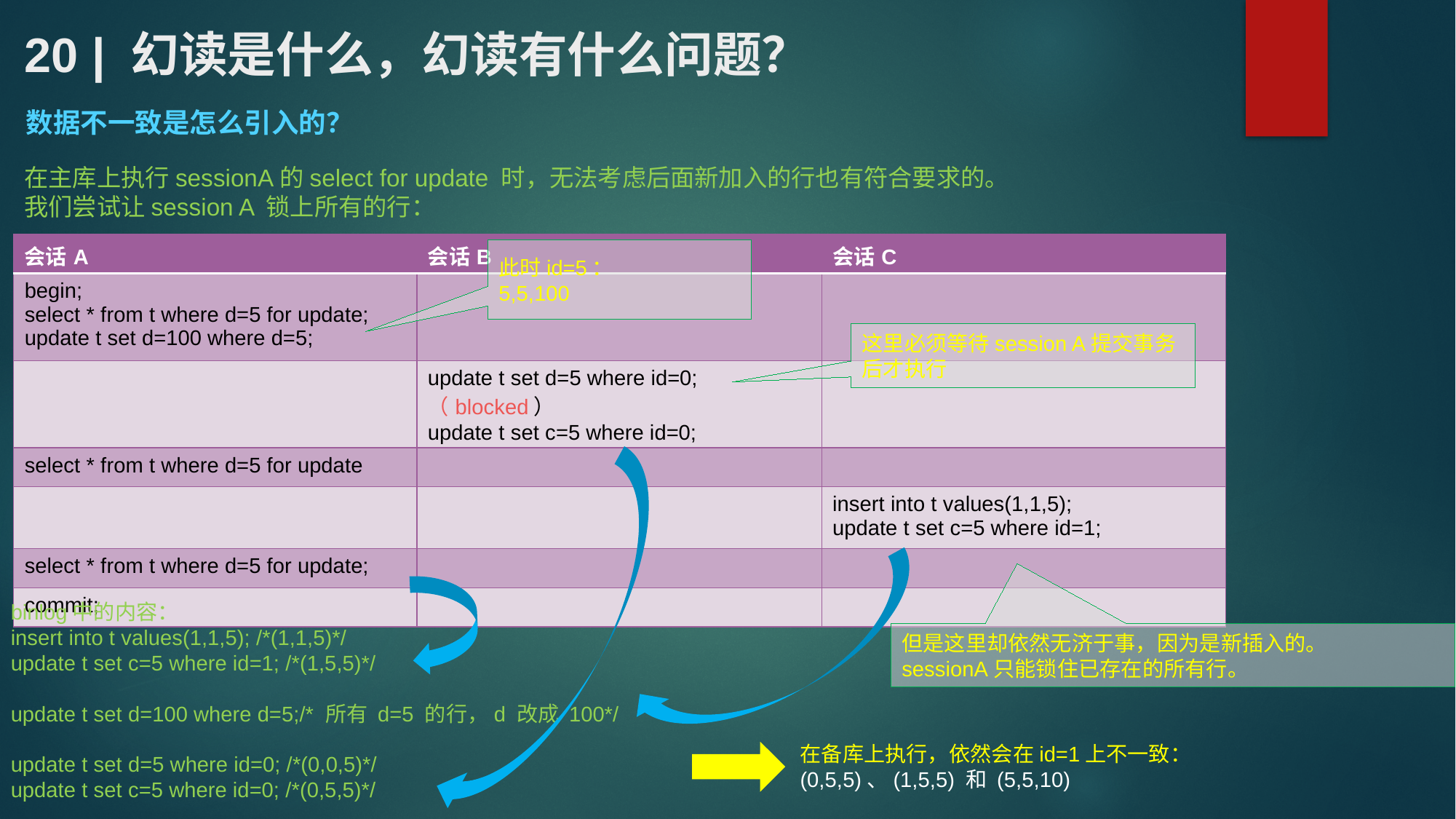

# 20 | 幻读是什么，幻读有什么问题？
数据不一致是怎么引入的？
在主库上执行sessionA的select for update 时，无法考虑后面新加入的行也有符合要求的。
我们尝试让session A 锁上所有的行：
| 会话A | 会话B | 会话C |
| --- | --- | --- |
| begin; select \* from t where d=5 for update; update t set d=100 where d=5; |  |  |
|  | update t set d=5 where id=0; （blocked） update t set c=5 where id=0; |  |
| select \* from t where d=5 for update |  |  |
|  |  | insert into t values(1,1,5); update t set c=5 where id=1; |
| select \* from t where d=5 for update; |  |  |
| commit; |  |  |
此时id=5：
5,5,100
这里必须等待session A提交事务后才执行

某线程正在请求或者持有MDL写锁，把select语句堵住了。

binlog中的内容：
insert into t values(1,1,5); /*(1,1,5)*/
update t set c=5 where id=1; /*(1,5,5)*/

update t set d=100 where d=5;/* 所有 d=5 的行，d 改成 100*/

update t set d=5 where id=0; /*(0,0,5)*/
update t set c=5 where id=0; /*(0,5,5)*/
但是这里却依然无济于事，因为是新插入的。
sessionA只能锁住已存在的所有行。
在备库上执行，依然会在id=1上不一致：
(0,5,5)、(1,5,5) 和 (5,5,10)